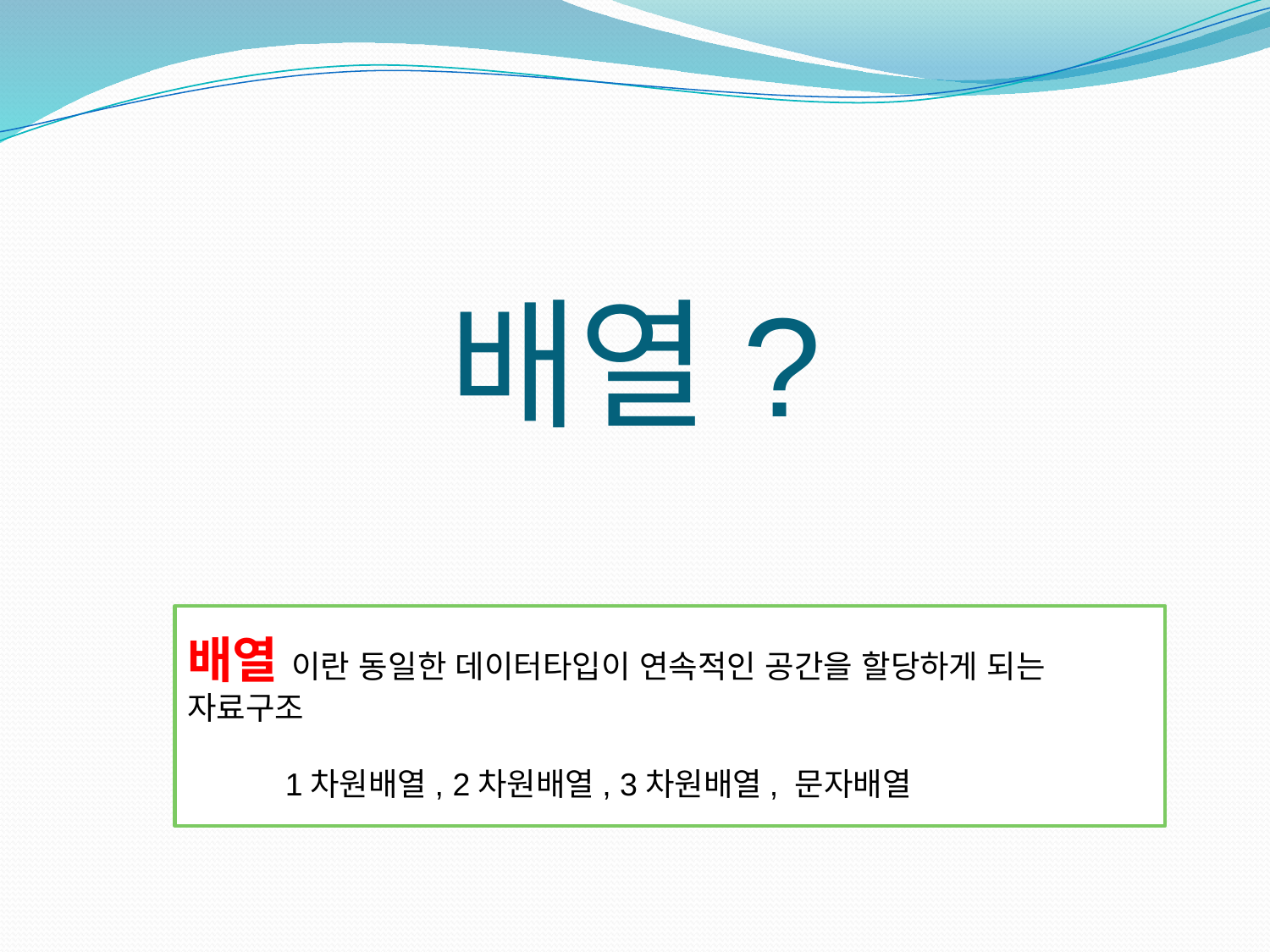

#

배열?
배열 이란 동일한 데이터타입이 연속적인 공간을 할당하게 되는 자료구조

           1차원배열, 2차원배열, 3차원배열, 문자배열